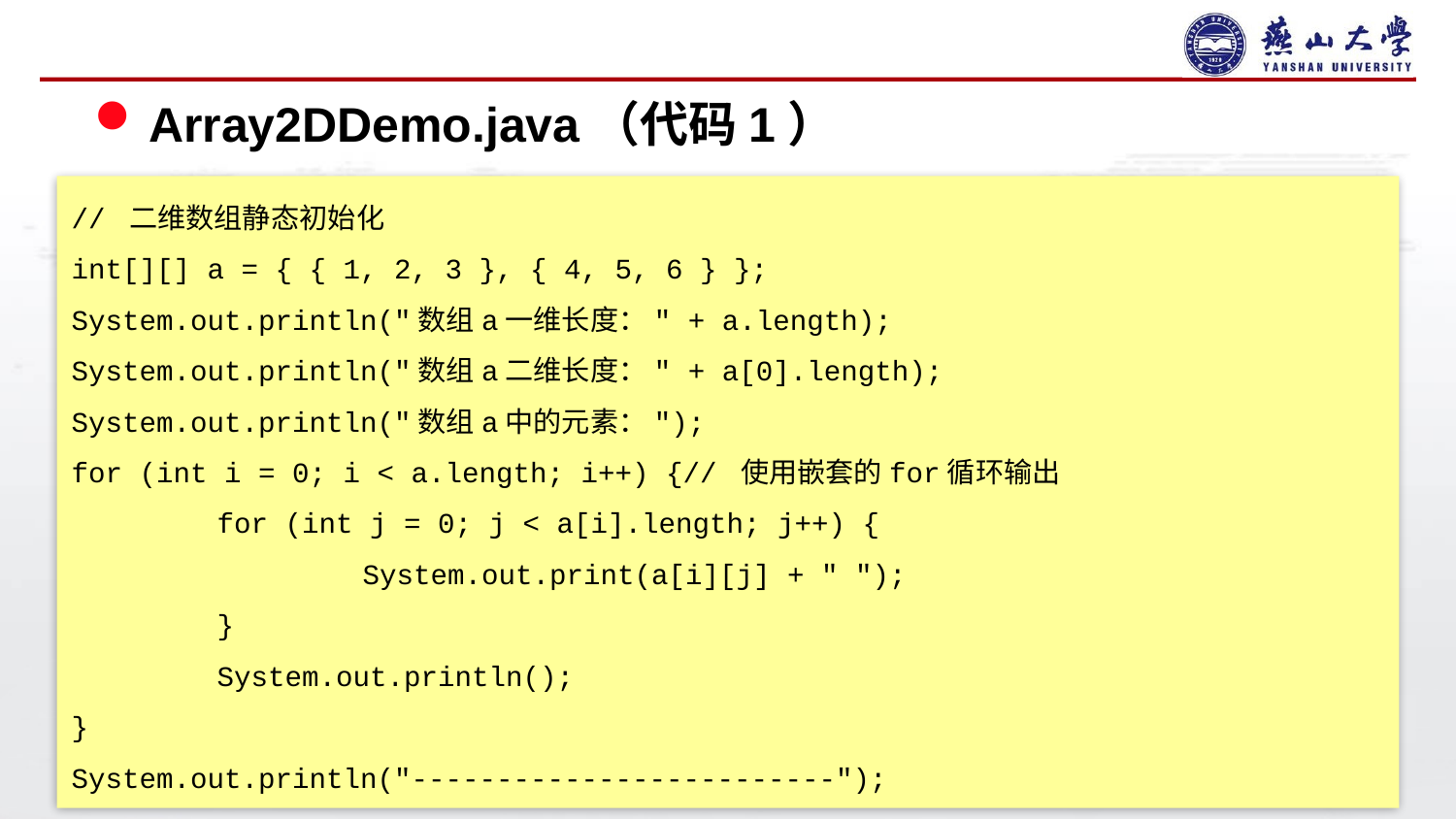

#
Array2DDemo.java（代码1）

// 二维数组静态初始化
int[][] a = { { 1, 2, 3 }, { 4, 5, 6 } };
System.out.println("数组a一维长度：" + a.length);
System.out.println("数组a二维长度：" + a[0].length);
System.out.println("数组a中的元素：");
for (int i = 0; i < a.length; i++) {// 使用嵌套的for循环输出
	for (int j = 0; j < a[i].length; j++) {
		System.out.print(a[i][j] + " ");
	}
	System.out.println();
}
System.out.println("-------------------------");